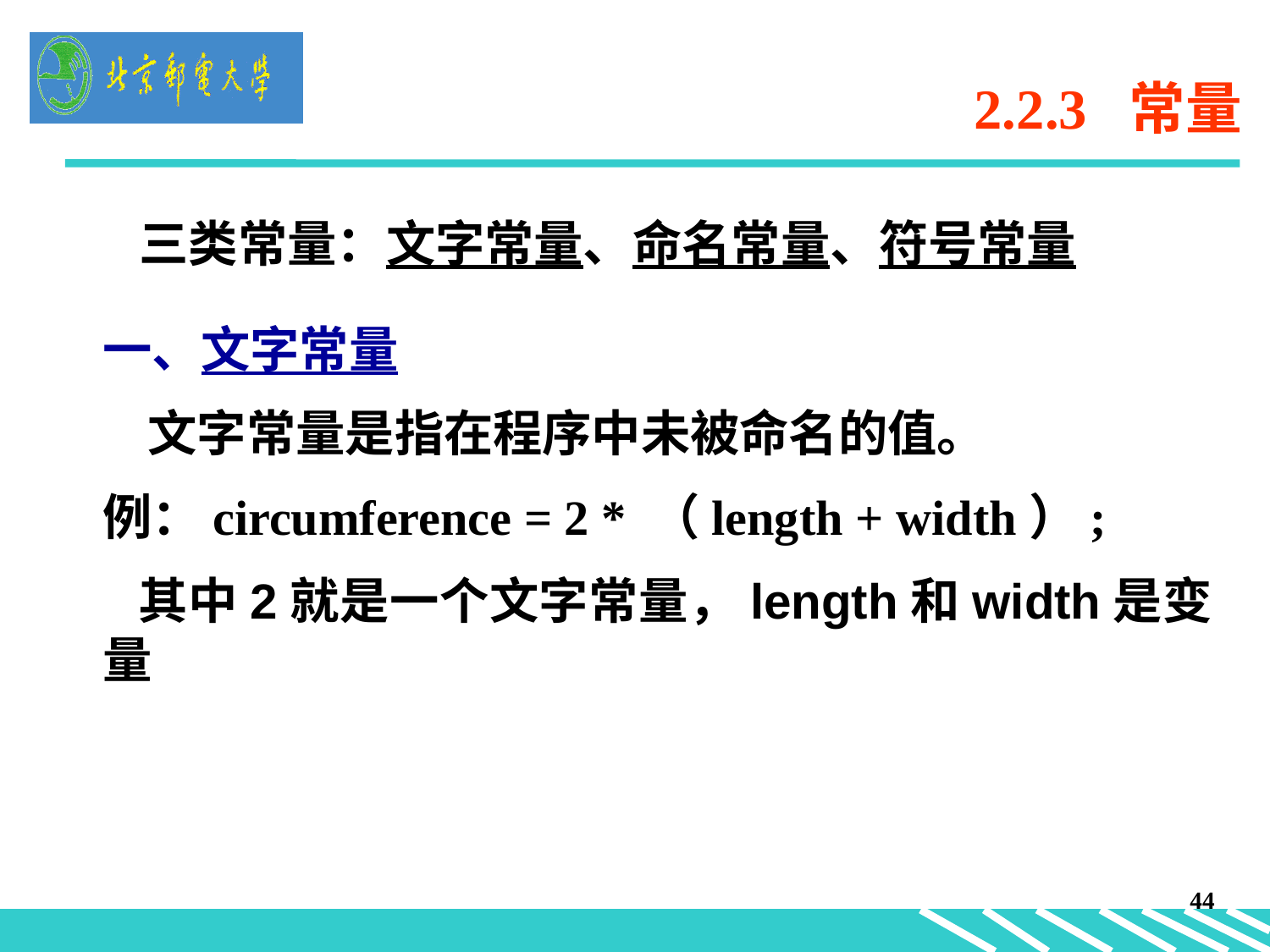

# 2.2.3  常量
三类常量：文字常量、命名常量、符号常量
一、文字常量
   文字常量是指在程序中未被命名的值。
例：circumference = 2 * （length + width）;
  其中2就是一个文字常量，length和width是变量
44